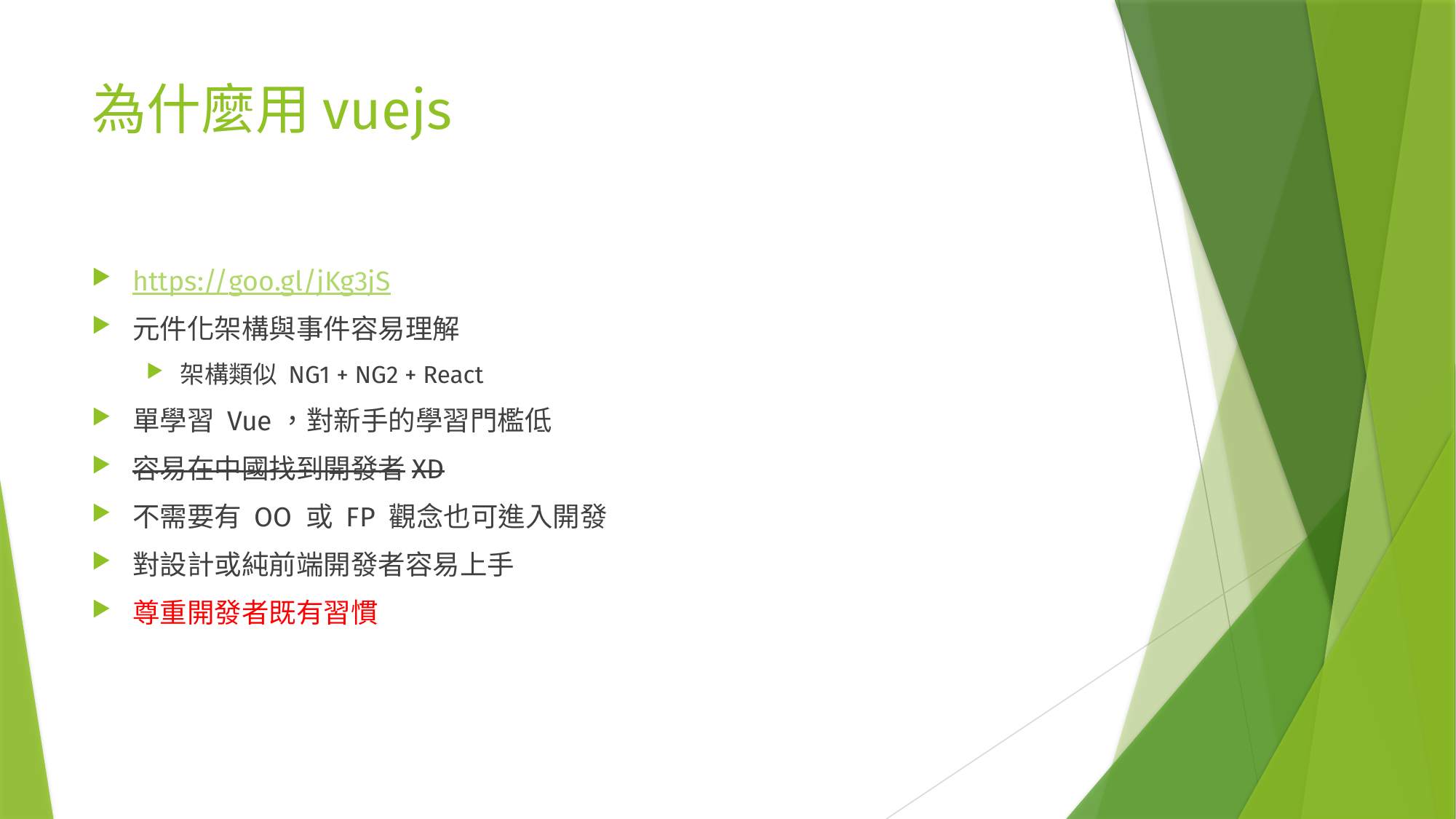

# 為什麼用vuejs
https://goo.gl/jKg3jS
元件化架構與事件容易理解
架構類似 NG1 + NG2 + React
單學習 Vue，對新手的學習門檻低
容易在中國找到開發者XD
不需要有 OO 或 FP 觀念也可進入開發
對設計或純前端開發者容易上手
尊重開發者既有習慣